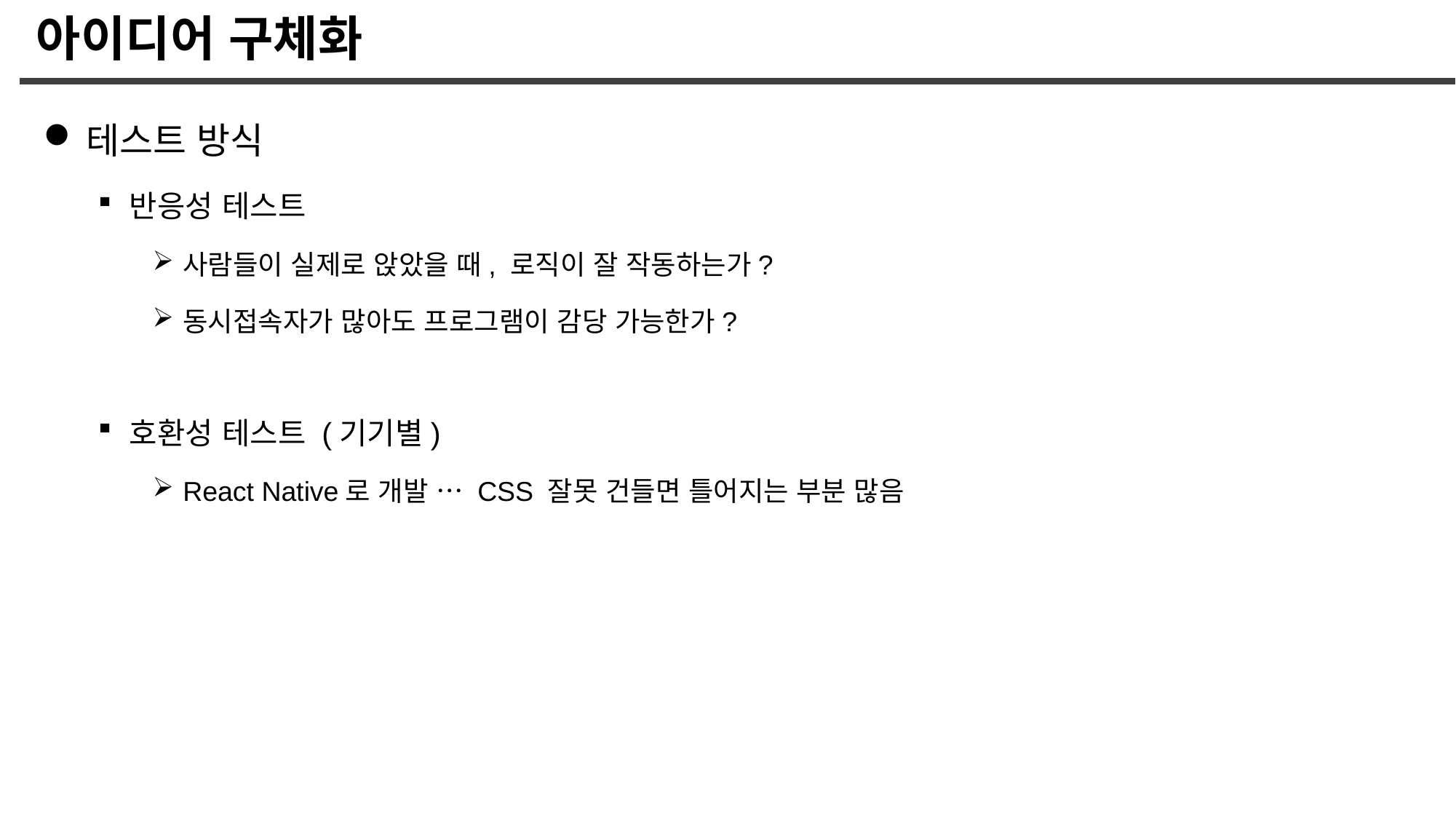

# 아이디어 구체화
테스트 방식
반응성 테스트
사람들이 실제로 앉았을 때, 로직이 잘 작동하는가?
동시접속자가 많아도 프로그램이 감당 가능한가?

호환성 테스트 (기기별)
React Native로 개발 … CSS 잘못 건들면 틀어지는 부분 많음